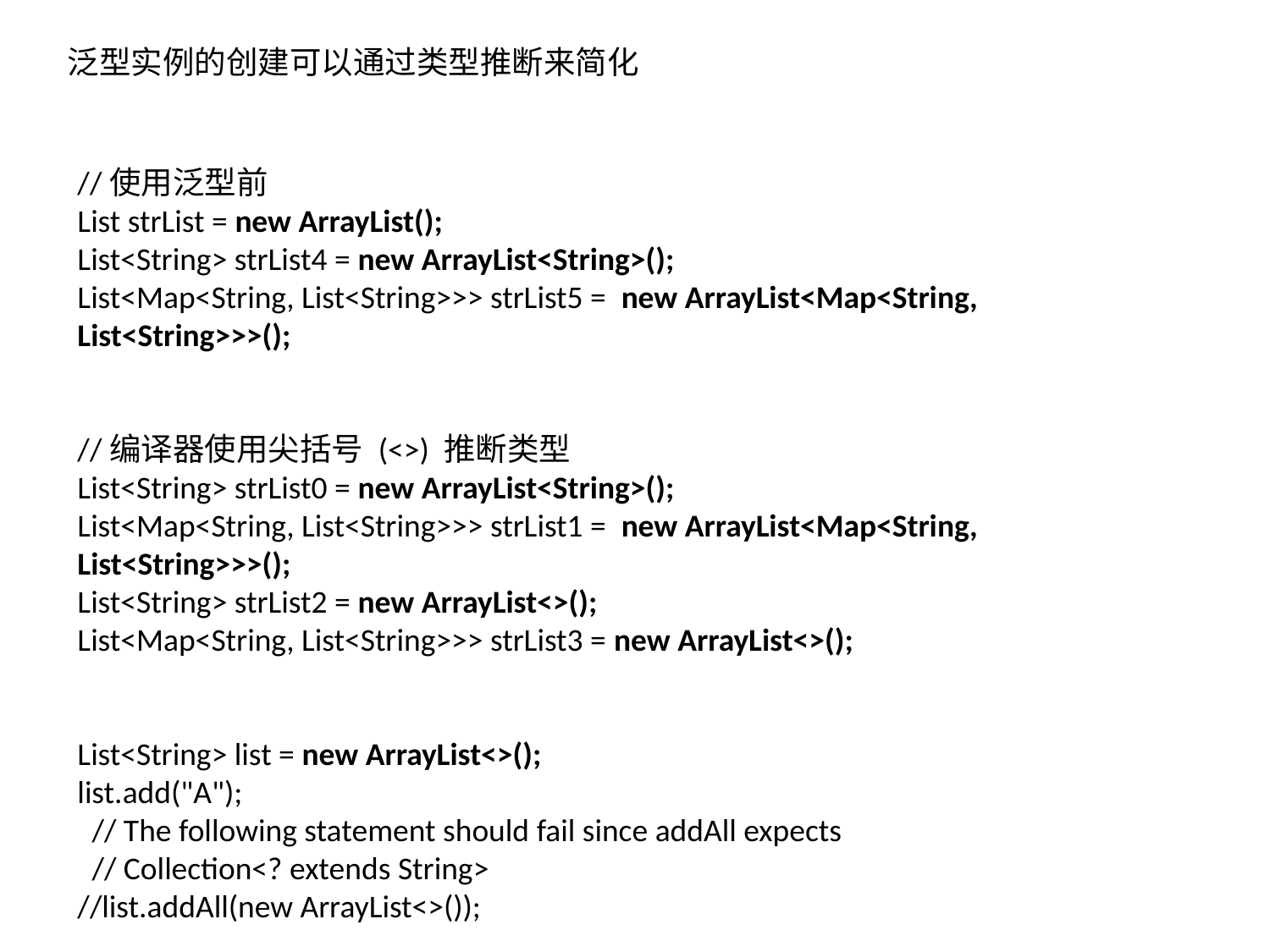

泛型实例的创建可以通过类型推断来简化
//使用泛型前
List strList = new ArrayList();
List<String> strList4 = new ArrayList<String>();
List<Map<String, List<String>>> strList5 =  new ArrayList<Map<String, List<String>>>();

//编译器使用尖括号 (<>) 推断类型
List<String> strList0 = new ArrayList<String>();
List<Map<String, List<String>>> strList1 =  new ArrayList<Map<String, List<String>>>();
List<String> strList2 = new ArrayList<>();
List<Map<String, List<String>>> strList3 = new ArrayList<>();

List<String> list = new ArrayList<>();
list.add("A");
  // The following statement should fail since addAll expects
  // Collection<? extends String>
//list.addAll(new ArrayList<>());